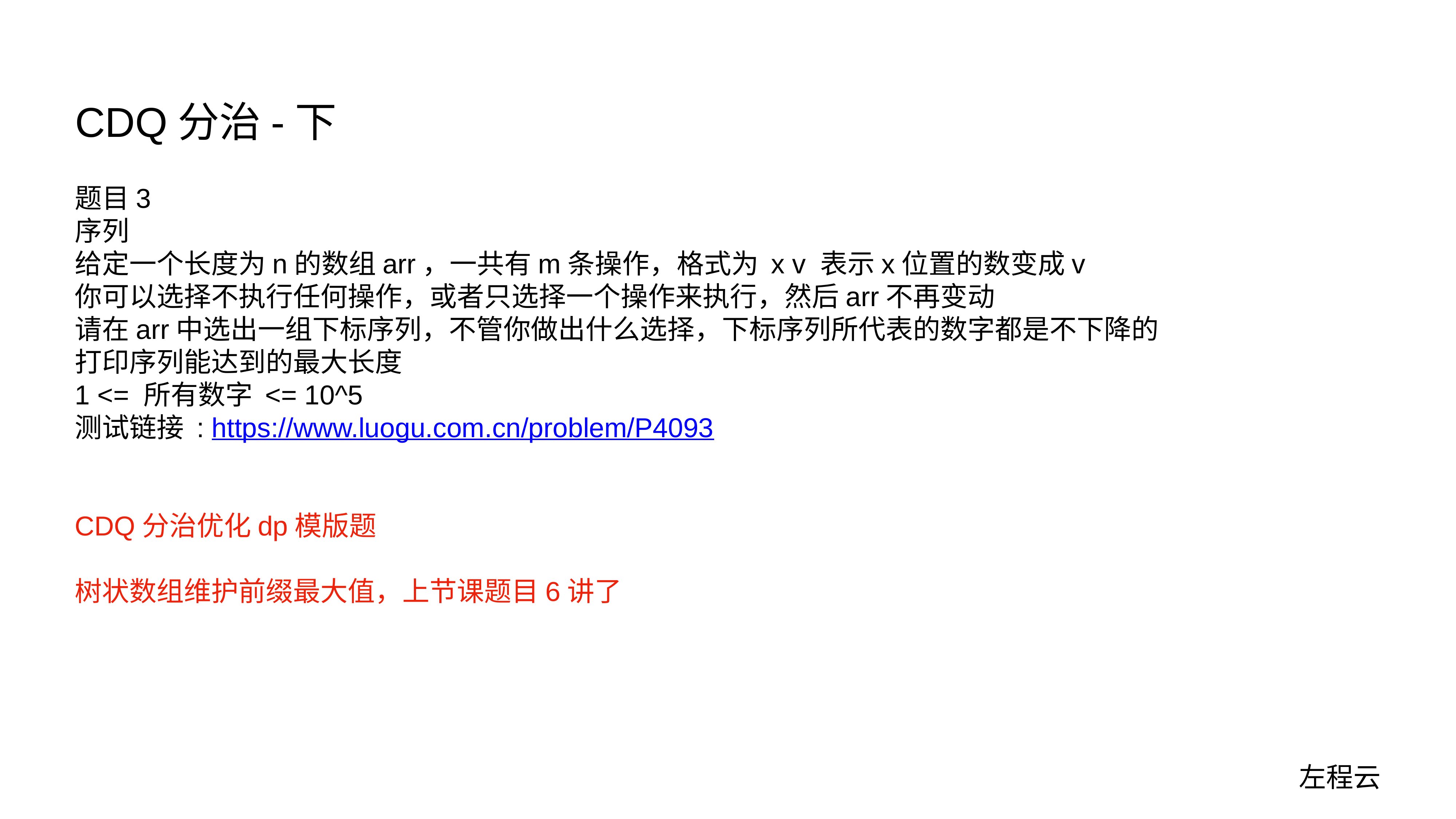

# CDQ分治-下
题目3
序列
给定一个长度为n的数组arr，一共有m条操作，格式为 x v 表示x位置的数变成v
你可以选择不执行任何操作，或者只选择一个操作来执行，然后arr不再变动
请在arr中选出一组下标序列，不管你做出什么选择，下标序列所代表的数字都是不下降的
打印序列能达到的最大长度
1 <= 所有数字 <= 10^5
测试链接 : https://www.luogu.com.cn/problem/P4093

CDQ分治优化dp模版题

树状数组维护前缀最大值，上节课题目6讲了
左程云